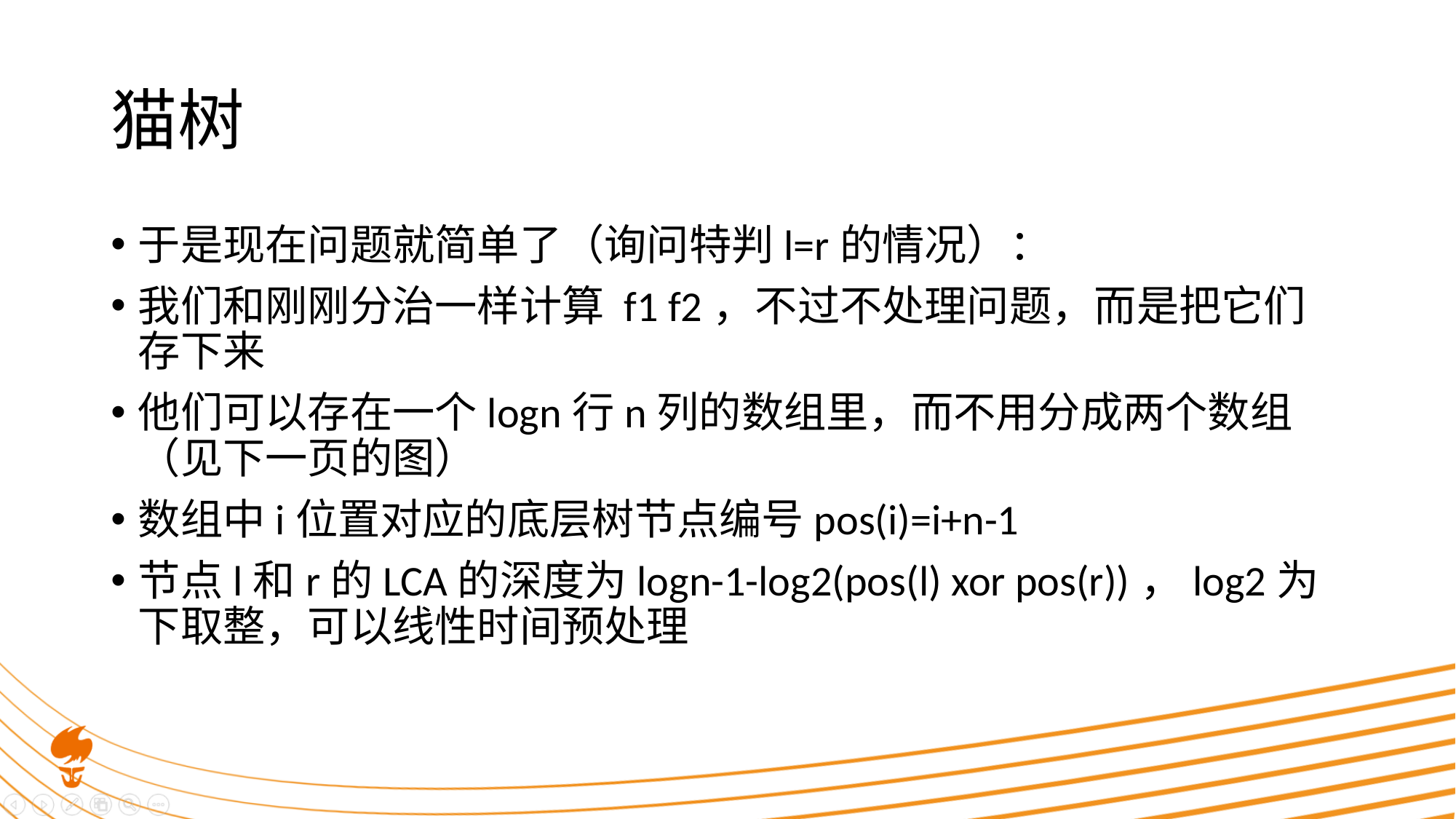

# 猫树
于是现在问题就简单了（询问特判l=r的情况）：
我们和刚刚分治一样计算 f1 f2，不过不处理问题，而是把它们存下来
他们可以存在一个logn行n列的数组里，而不用分成两个数组（见下一页的图）
数组中i位置对应的底层树节点编号pos(i)=i+n-1
节点l和r的LCA的深度为logn-1-log2(pos(l) xor pos(r))，log2为下取整，可以线性时间预处理